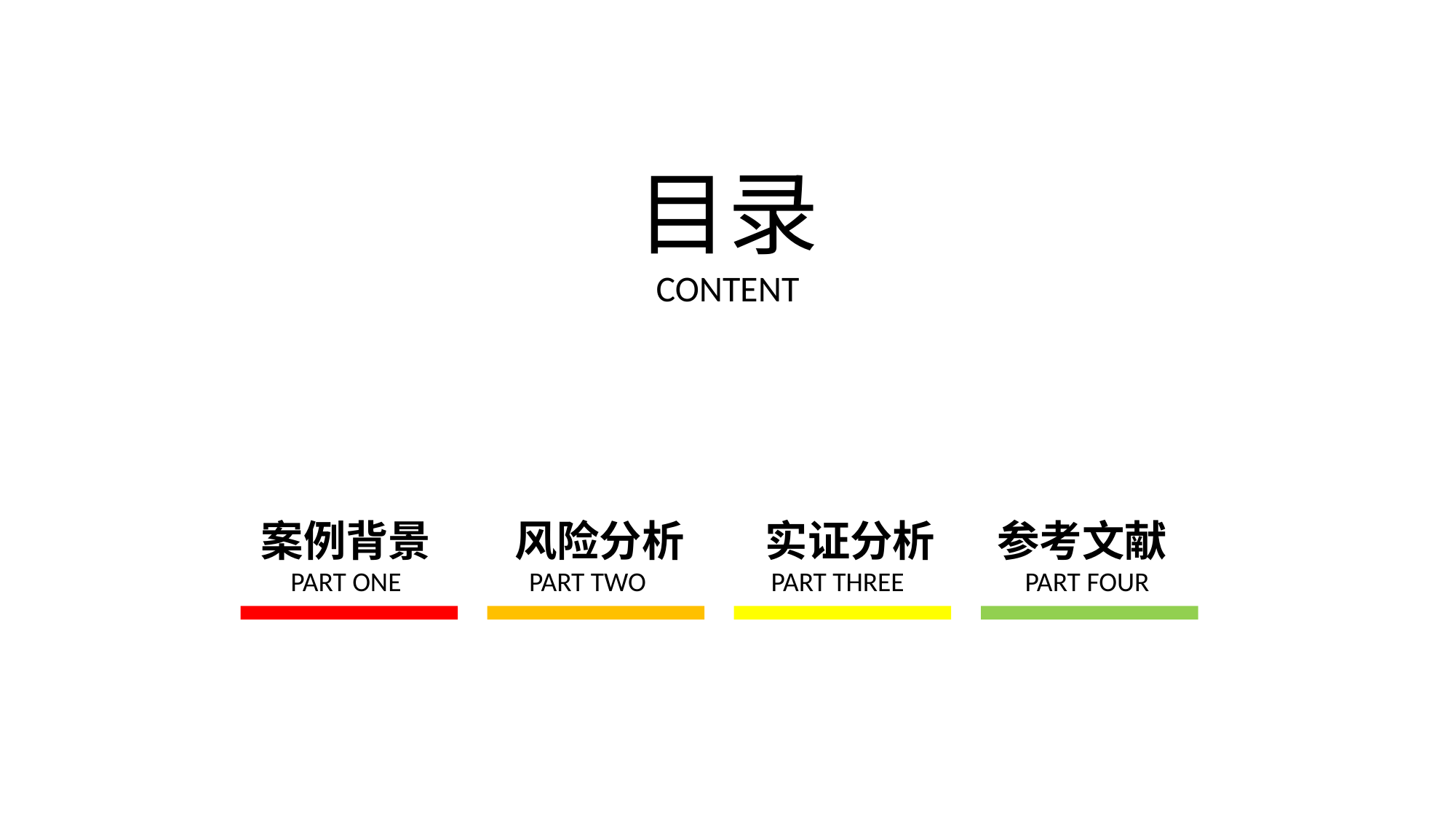

目录
CONTENT
案例背景
风险分析
实证分析
参考文献
PART ONE
PART TWO
PART THREE
PART FOUR